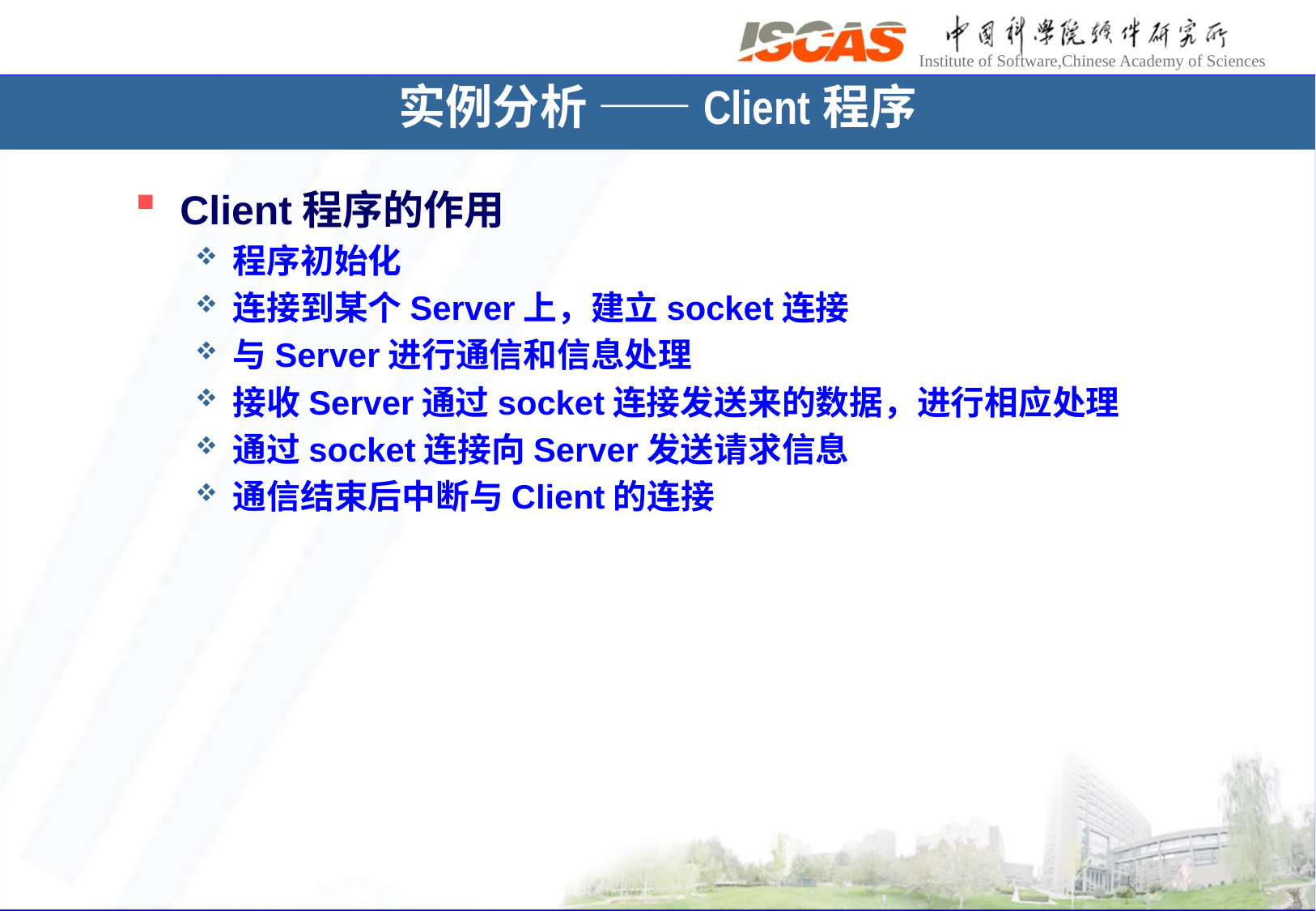

实例分析 ——Client程序

Client程序的作用
程序初始化
连接到某个Server上，建立socket连接
与Server进行通信和信息处理
接收Server通过socket连接发送来的数据，进行相应处理
通过socket连接向Server发送请求信息
通信结束后中断与Client的连接